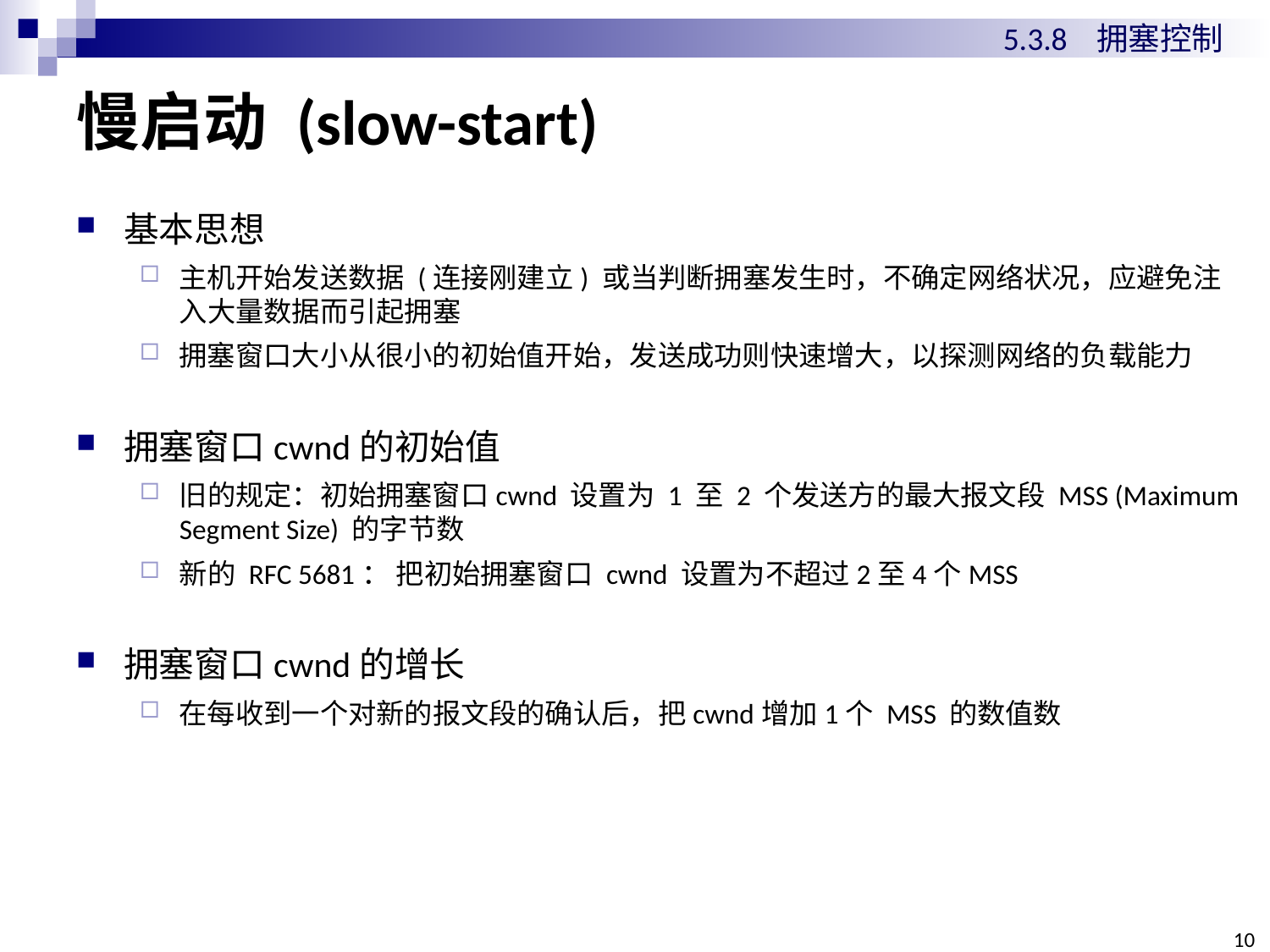

5.3.8   拥塞控制
# 慢启动 (slow-start)
基本思想
主机开始发送数据 (连接刚建立) 或当判断拥塞发生时，不确定网络状况，应避免注入大量数据而引起拥塞
拥塞窗口大小从很小的初始值开始，发送成功则快速增大，以探测网络的负载能力
拥塞窗口cwnd的初始值
旧的规定：初始拥塞窗口cwnd 设置为 1 至 2 个发送方的最大报文段 MSS (Maximum Segment Size) 的字节数
新的 RFC 5681： 把初始拥塞窗口 cwnd 设置为不超过2至4个MSS
拥塞窗口cwnd的增长
在每收到一个对新的报文段的确认后，把cwnd增加1个 MSS 的数值数

10